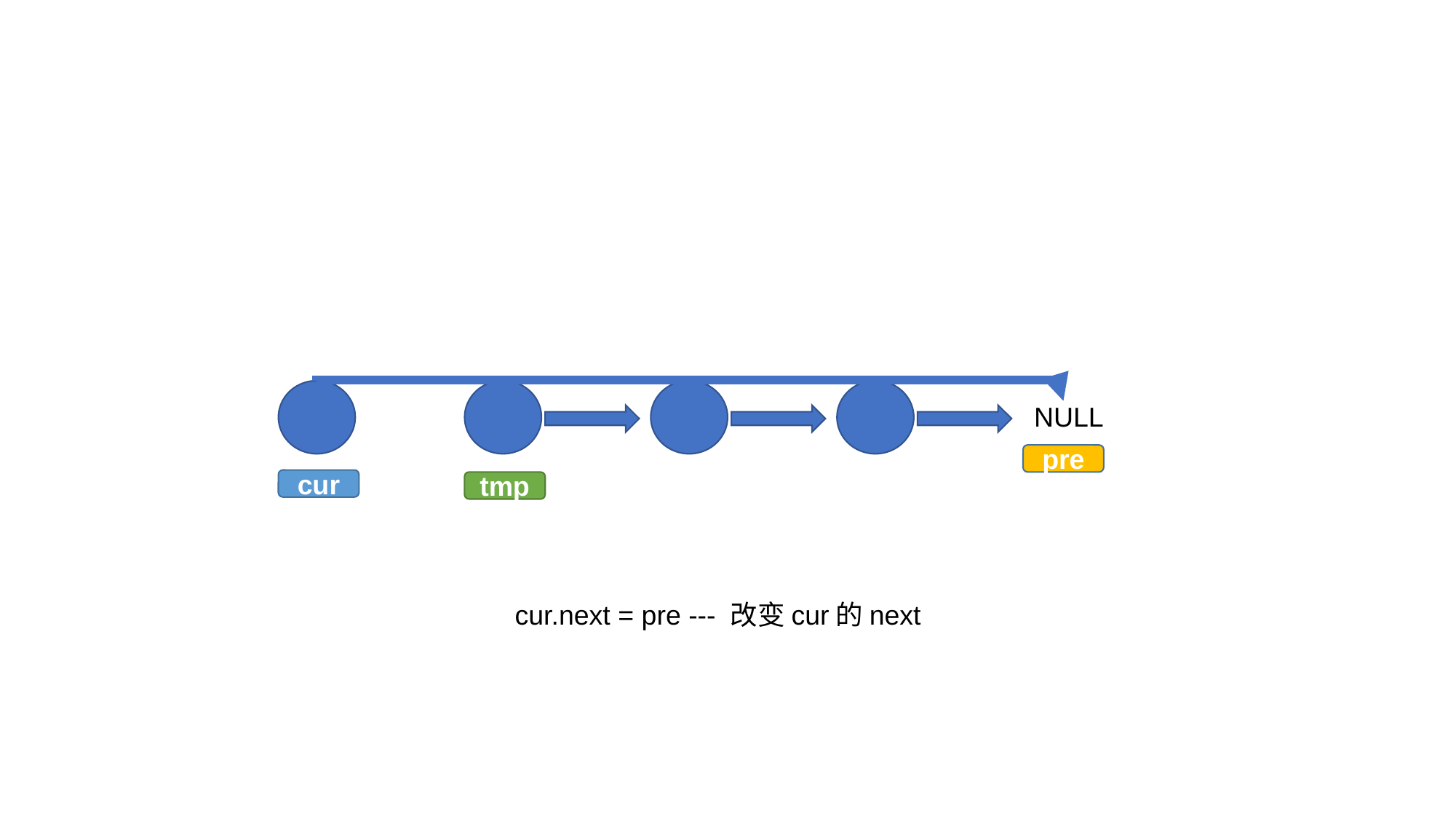

NULL

pre
cur
tmp
	cur.next = pre --- 改变cur的next